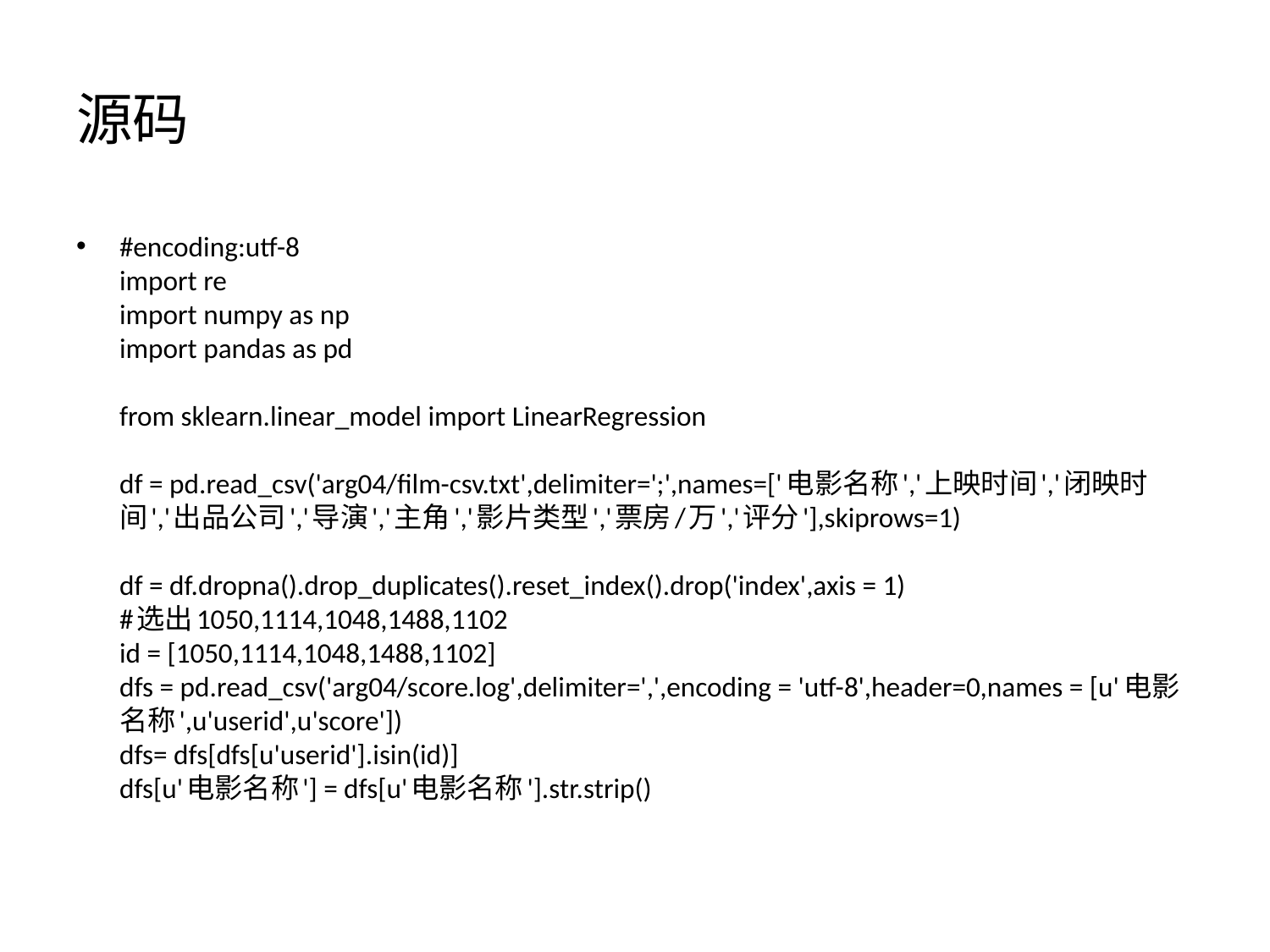

# 源码
#encoding:utf-8
import re
import numpy as np
import pandas as pd
from sklearn.linear_model import LinearRegression
df = pd.read_csv('arg04/film-csv.txt',delimiter=';',names=['电影名称','上映时间','闭映时间','出品公司','导演','主角','影片类型','票房/万','评分'],skiprows=1)
df = df.dropna().drop_duplicates().reset_index().drop('index',axis = 1)
#选出1050,1114,1048,1488,1102
id = [1050,1114,1048,1488,1102]
dfs = pd.read_csv('arg04/score.log',delimiter=',',encoding = 'utf-8',header=0,names = [u'电影名称',u'userid',u'score'])
dfs= dfs[dfs[u'userid'].isin(id)]
dfs[u'电影名称'] = dfs[u'电影名称'].str.strip()